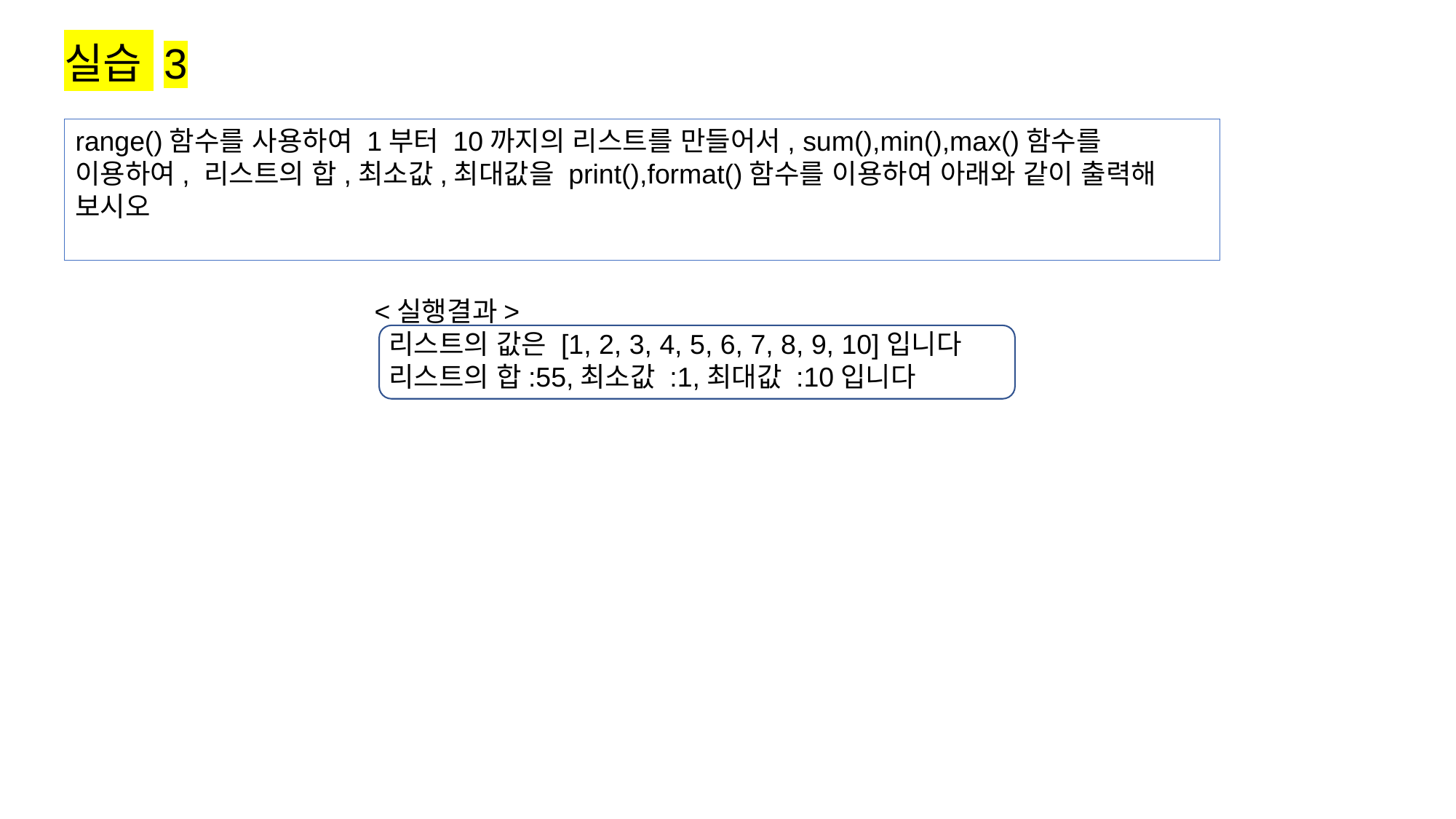

실습 3
range()함수를 사용하여 1부터 10까지의 리스트를 만들어서, sum(),min(),max()함수를 이용하여, 리스트의 합,최소값,최대값을 print(),format()함수를 이용하여 아래와 같이 출력해 보시오

<실행결과>
 리스트의 값은 [1, 2, 3, 4, 5, 6, 7, 8, 9, 10]입니다
 리스트의 합:55,최소값 :1,최대값 :10입니다